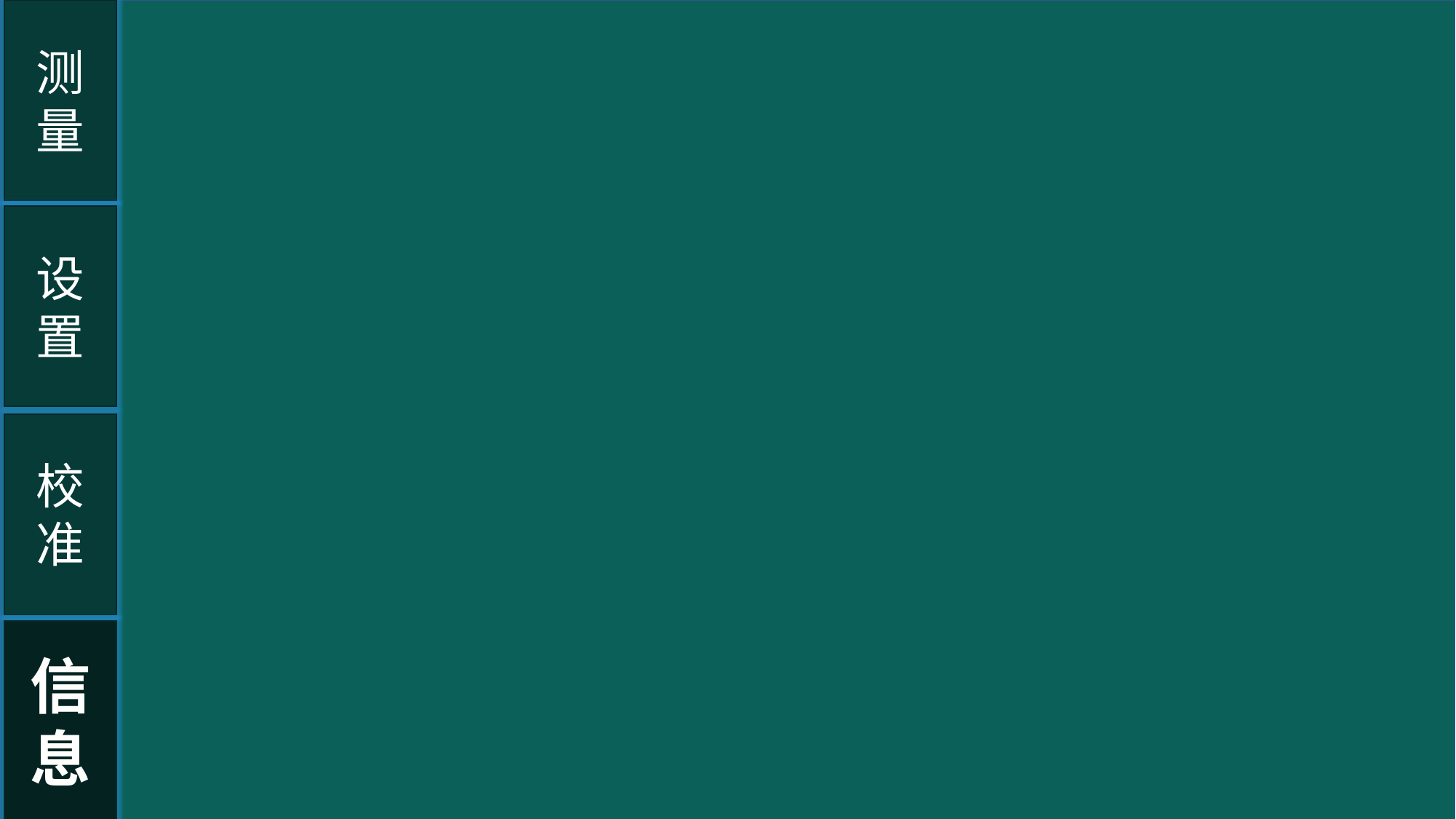

测
量
设置
校
准
信
息